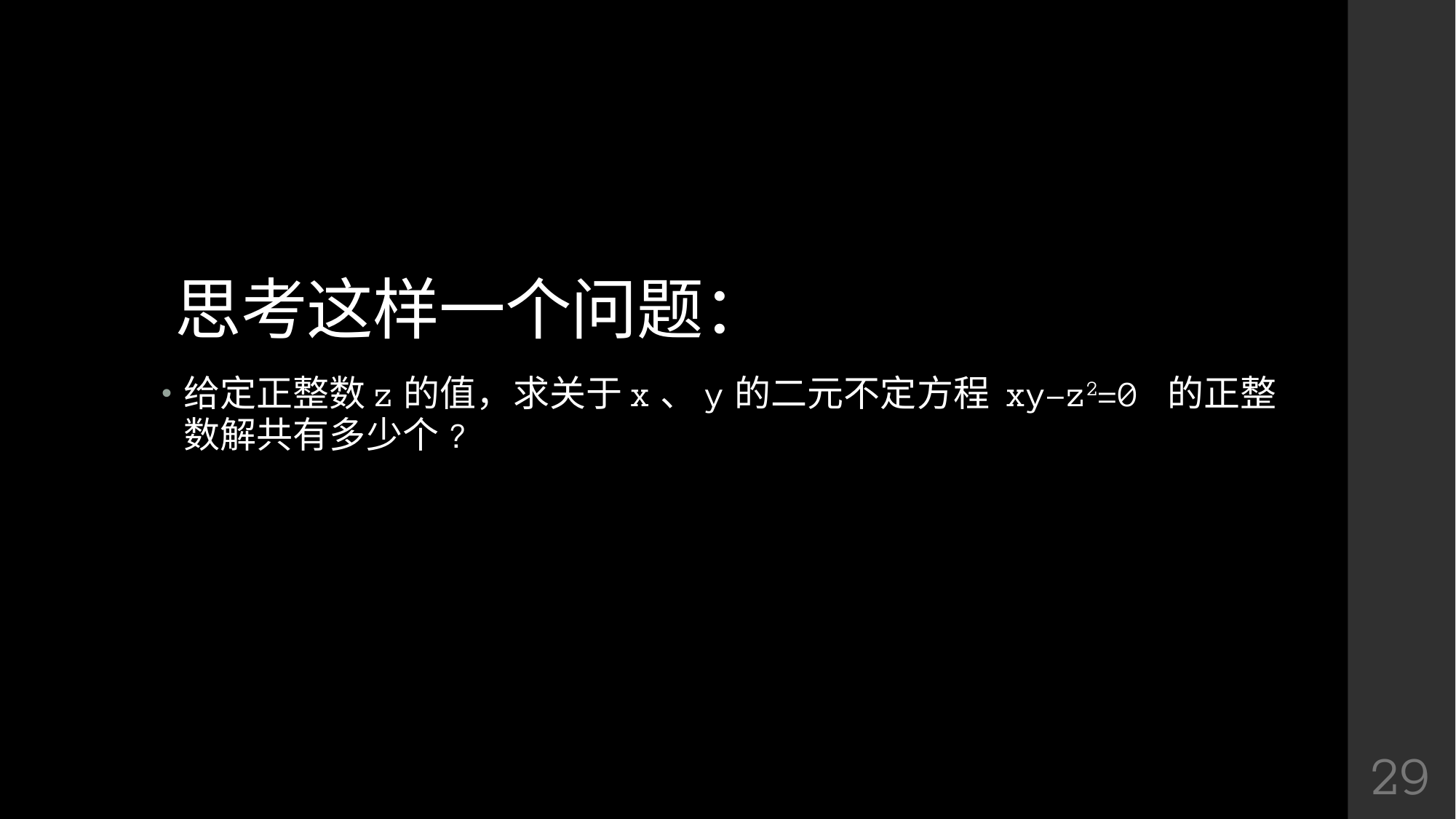

# 思考这样一个问题：
给定正整数z的值，求关于x、y的二元不定方程 xy-z2=0 的正整数解共有多少个?
29